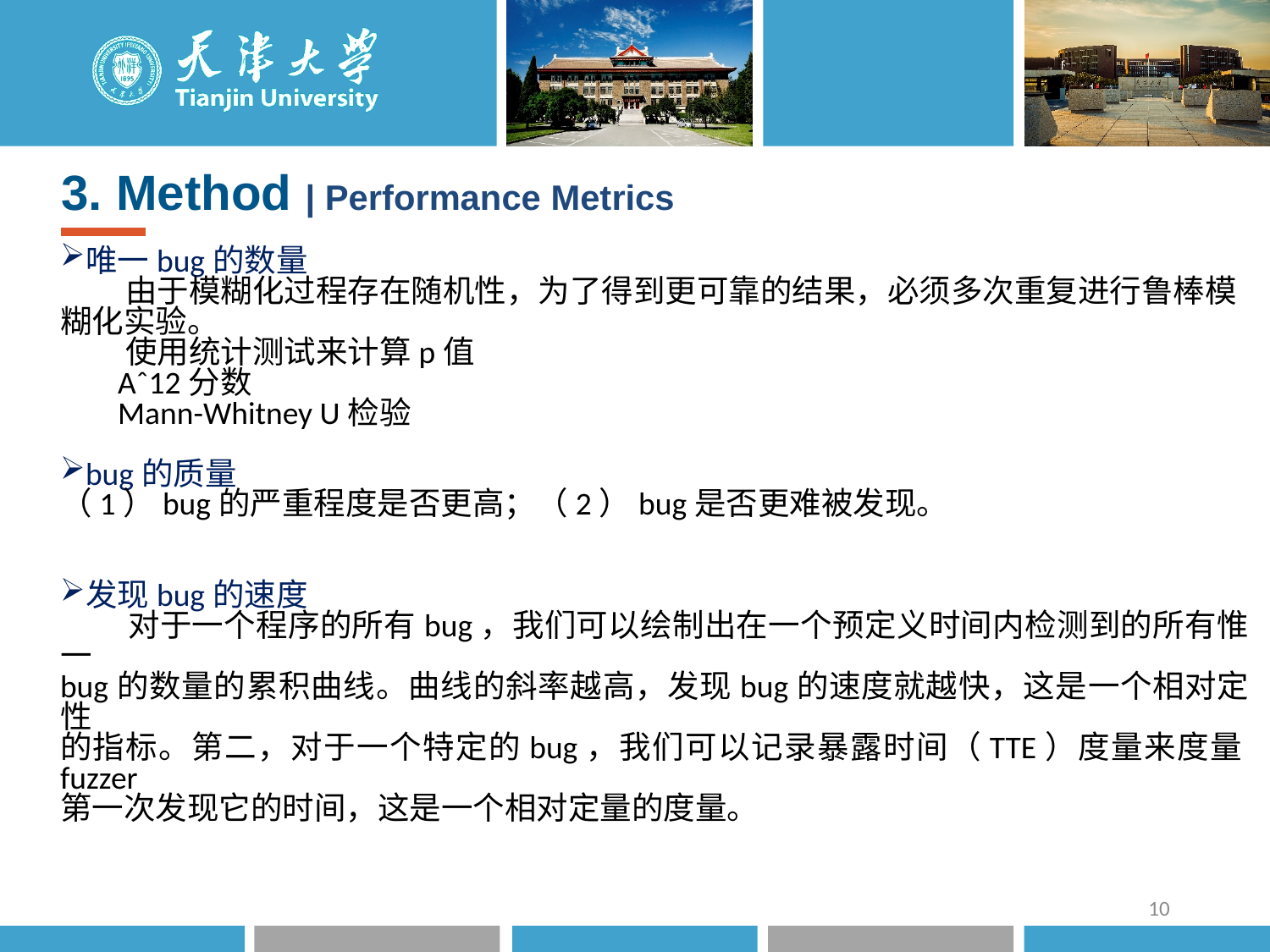

3. Method | Performance Metrics
唯一bug的数量
        由于模糊化过程存在随机性，为了得到更可靠的结果，必须多次重复进行鲁棒模
糊化实验。
        使用统计测试来计算p值
        Aˆ12分数
        Mann-Whitney U检验

bug的质量
（1）bug的严重程度是否更高；（2）bug是否更难被发现。

发现bug的速度
        对于一个程序的所有bug，我们可以绘制出在一个预定义时间内检测到的所有惟一
bug的数量的累积曲线。曲线的斜率越高，发现bug的速度就越快，这是一个相对定性
的指标。第二，对于一个特定的bug，我们可以记录暴露时间（TTE）度量来度量fuzzer
第一次发现它的时间，这是一个相对定量的度量。
10